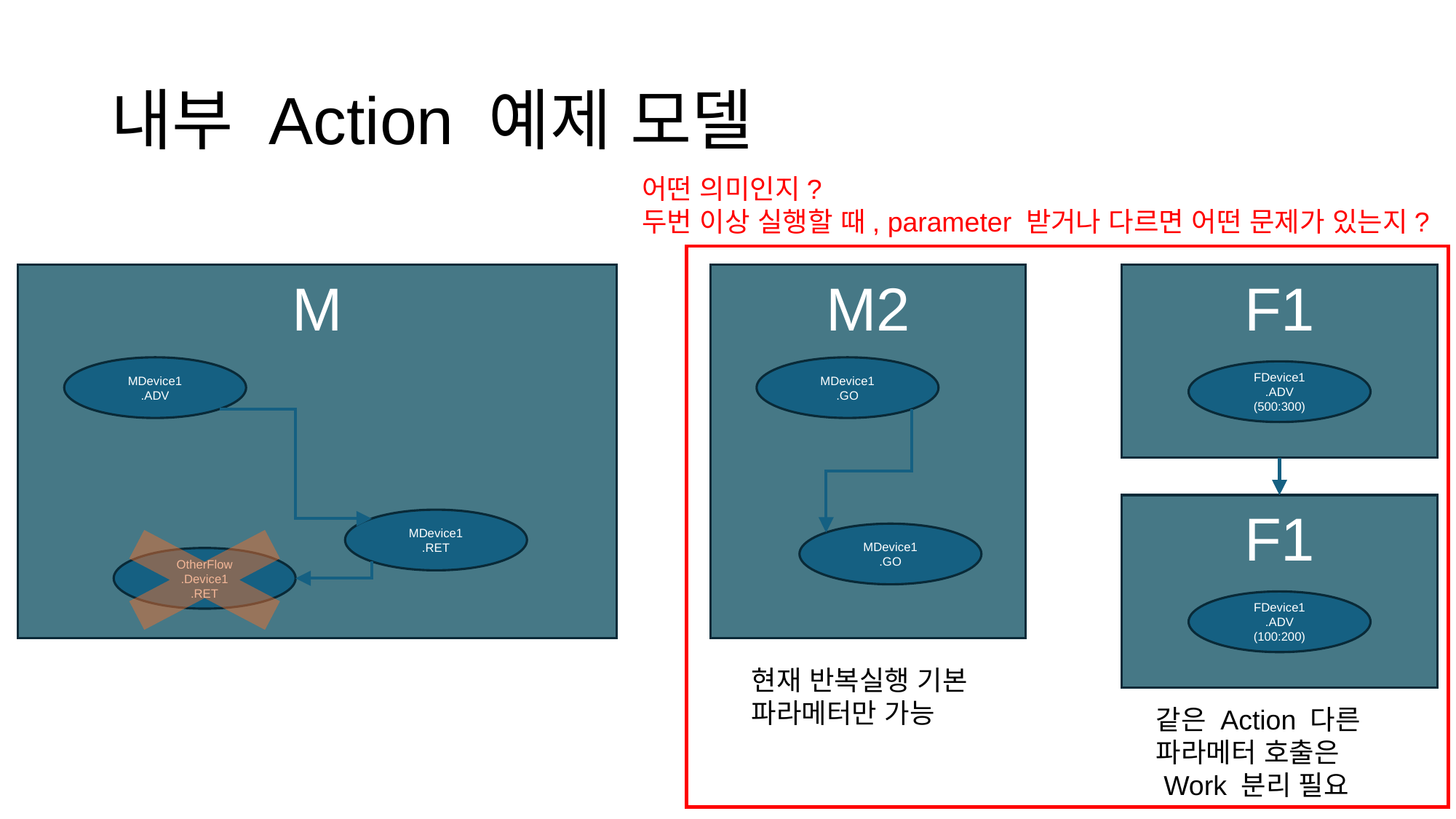

# 내부 Action 예제 모델
어떤 의미인지?
두번 이상 실행할 때, parameter 받거나 다르면 어떤 문제가 있는지?

M2
MDevice1
.GO
MDevice1
.GO
M
MDevice1
.ADV
MDevice1
.RET

OtherFlow
.Device1
.RET
F1
FDevice1
.ADV
(500:300)
F1
FDevice1
.ADV
(100:200)
현재 반복실행 기본
파라메터만 가능
같은 Action 다른
파라메터 호출은
 Work 분리 필요